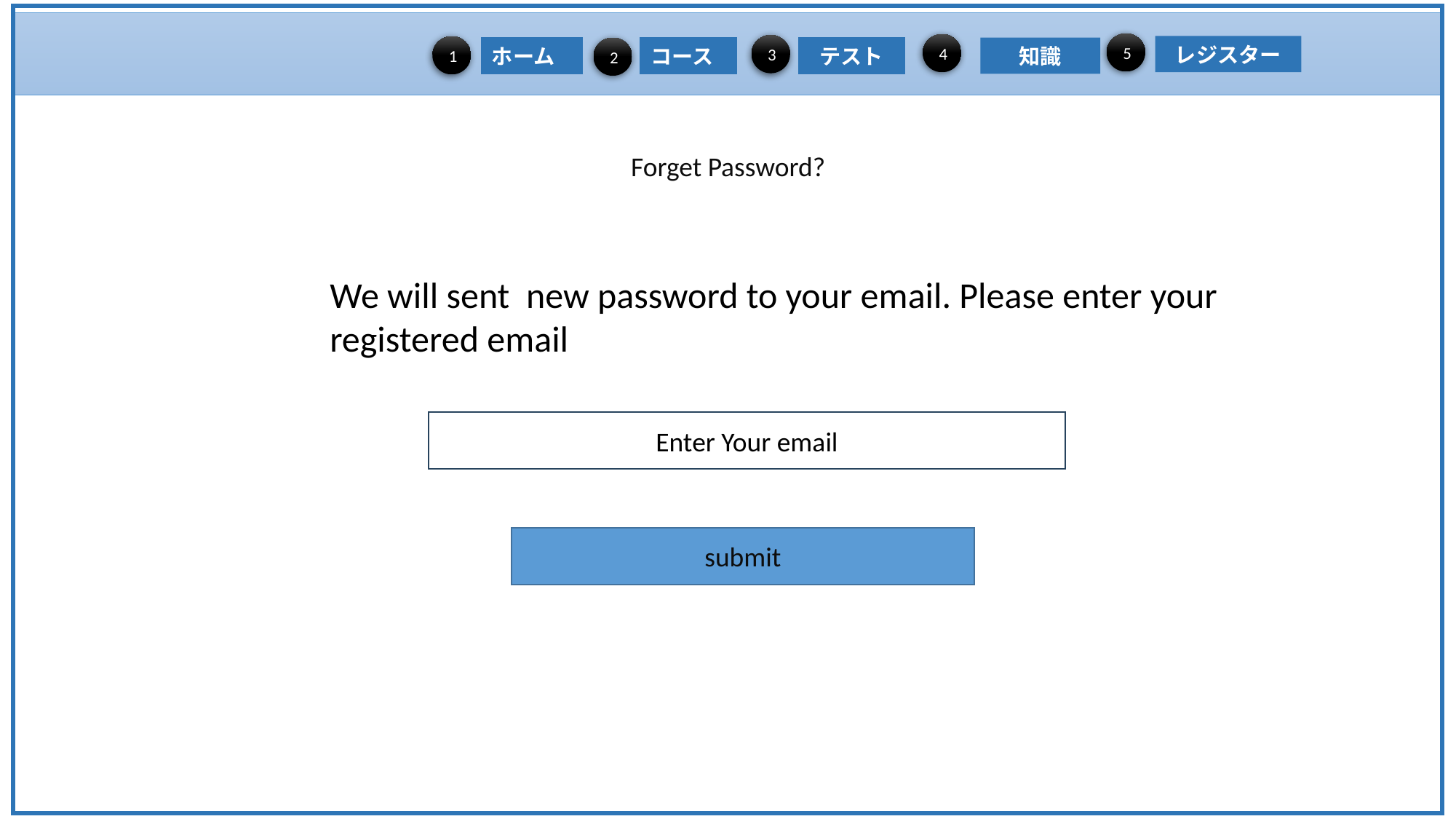

5
4
3
レジスター
1
ホーム
2
コース
テスト
知識
Forget Password?
We will sent  new password to your email. Please enter your registered email
Enter Your email
submit